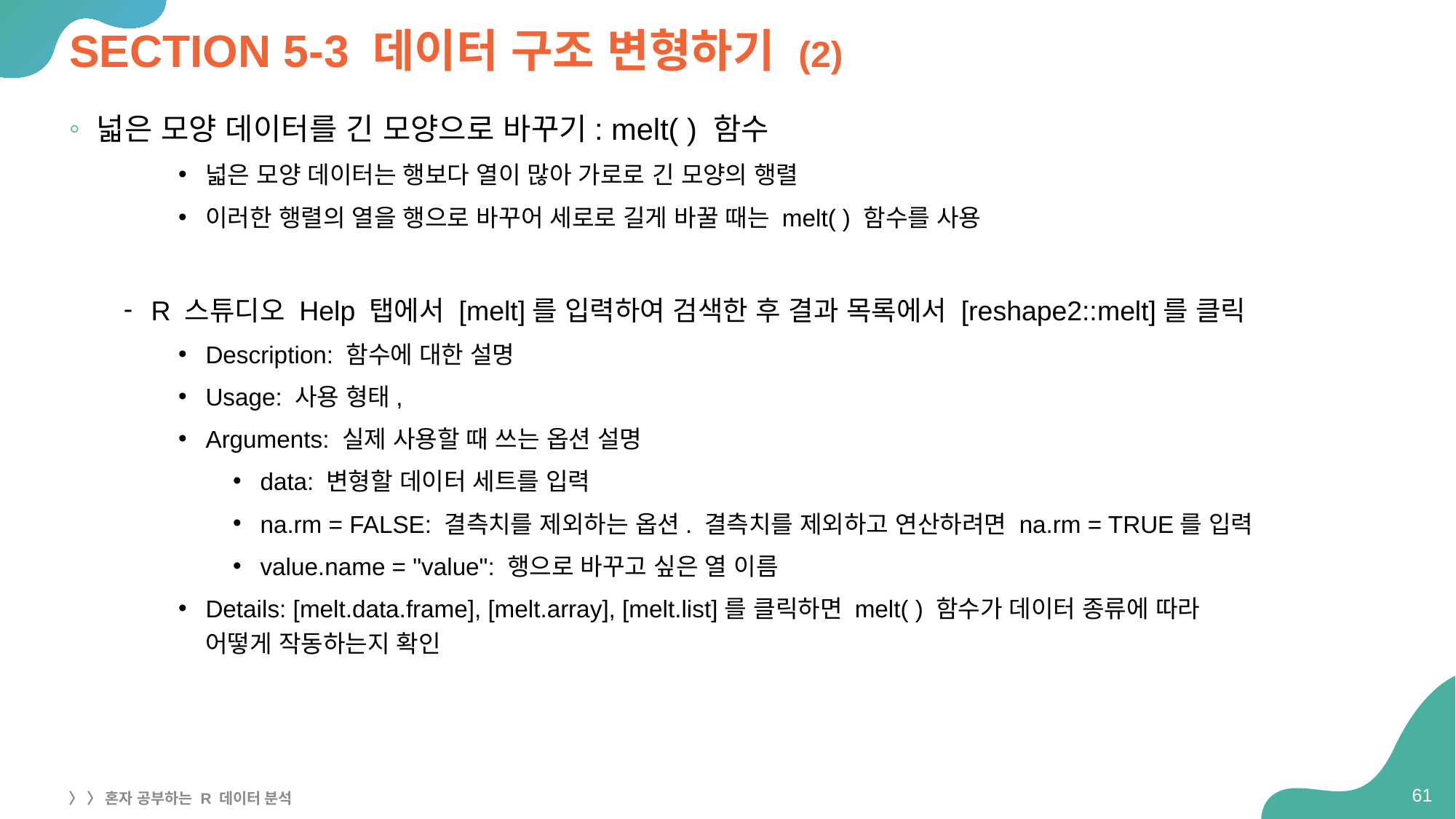

# SECTION 5-3 데이터 구조 변형하기 (2)
넓은 모양 데이터를 긴 모양으로 바꾸기: melt( ) 함수
넓은 모양 데이터는 행보다 열이 많아 가로로 긴 모양의 행렬
이러한 행렬의 열을 행으로 바꾸어 세로로 길게 바꿀 때는 melt( ) 함수를 사용

R 스튜디오 Help 탭에서 [melt]를 입력하여 검색한 후 결과 목록에서 [reshape2::melt]를 클릭
Description: 함수에 대한 설명
Usage: 사용 형태,
Arguments: 실제 사용할 때 쓰는 옵션 설명
data: 변형할 데이터 세트를 입력
na.rm = FALSE: 결측치를 제외하는 옵션. 결측치를 제외하고 연산하려면 na.rm = TRUE를 입력
value.name = "value": 행으로 바꾸고 싶은 열 이름
Details: [melt.data.frame], [melt.array], [melt.list]를 클릭하면 melt( ) 함수가 데이터 종류에 따라
어떻게 작동하는지 확인

61
〉 〉 혼자 공부하는 R 데이터 분석